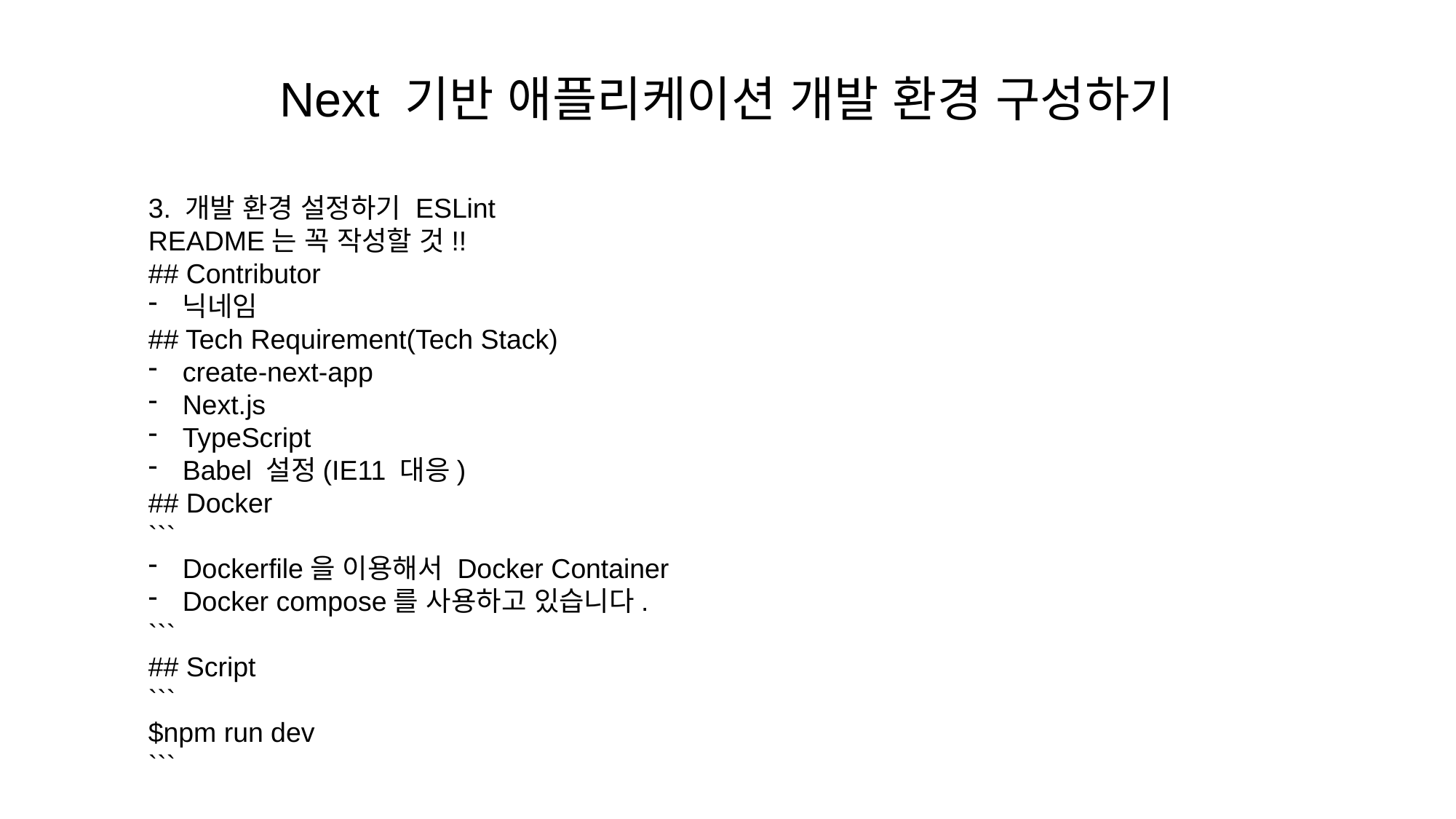

# Next 기반 애플리케이션 개발 환경 구성하기
3. 개발 환경 설정하기 ESLint
README는 꼭 작성할 것!!
## Contributor
닉네임
## Tech Requirement(Tech Stack)
create-next-app
Next.js
TypeScript
Babel 설정(IE11 대응)
## Docker
```
Dockerfile을 이용해서 Docker Container
Docker compose를 사용하고 있습니다.
```
## Script
```
$npm run dev
```